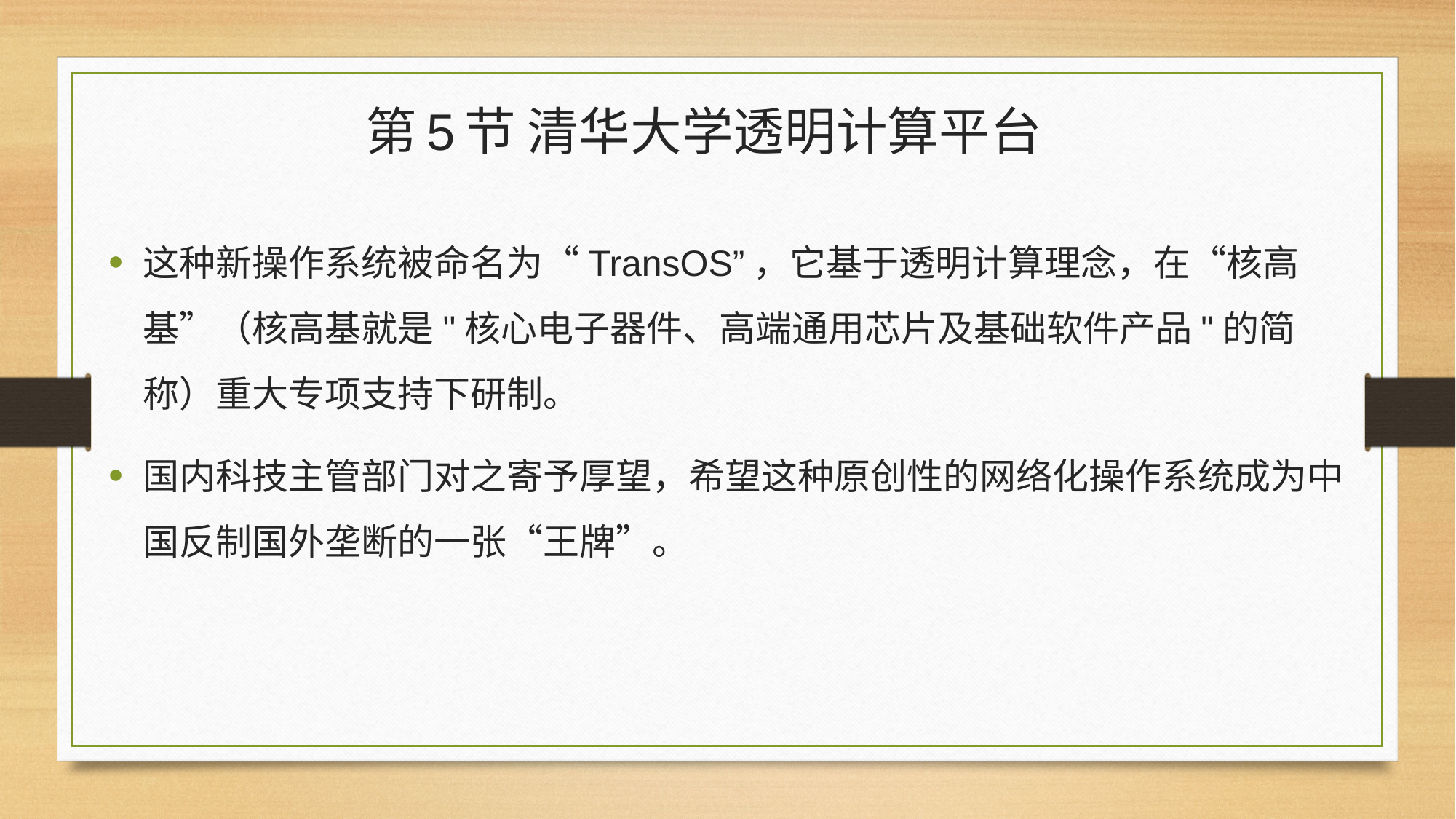

第5节 清华大学透明计算平台
这种新操作系统被命名为“TransOS”，它基于透明计算理念，在“核高基”（核高基就是"核心电子器件、高端通用芯片及基础软件产品"的简称）重大专项支持下研制。
国内科技主管部门对之寄予厚望，希望这种原创性的网络化操作系统成为中国反制国外垄断的一张“王牌”。